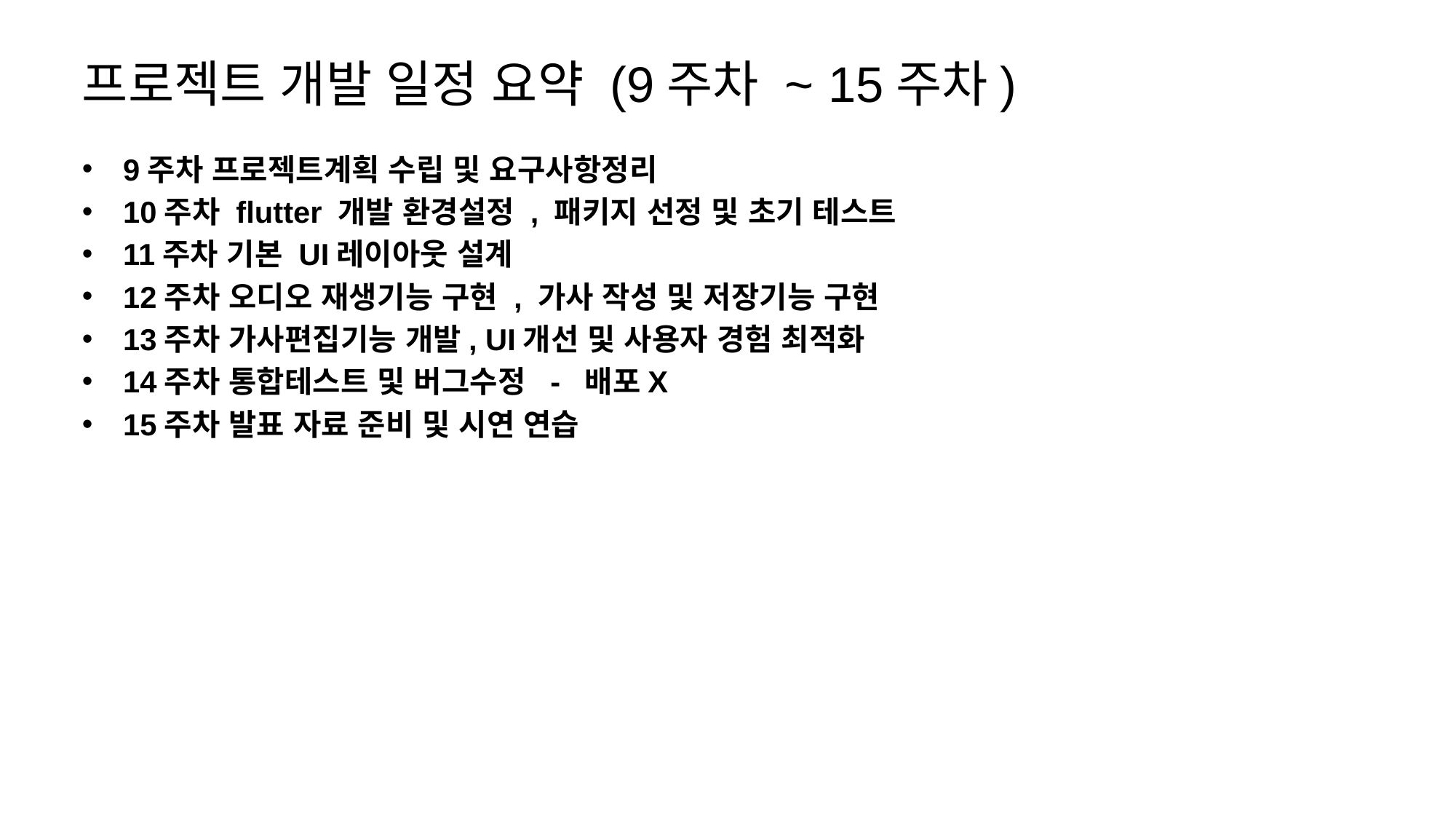

프로젝트 개발 일정 요약 (9주차 ~ 15주차)

9주차 프로젝트계획 수립 및 요구사항정리
10주차 flutter 개발 환경설정 , 패키지 선정 및 초기 테스트
11주차 기본 UI레이아웃 설계
12주차 오디오 재생기능 구현 , 가사 작성 및 저장기능 구현
13주차 가사편집기능 개발, UI개선 및 사용자 경험 최적화
14주차 통합테스트 및 버그수정  -  배포X
15주차 발표 자료 준비 및 시연 연습